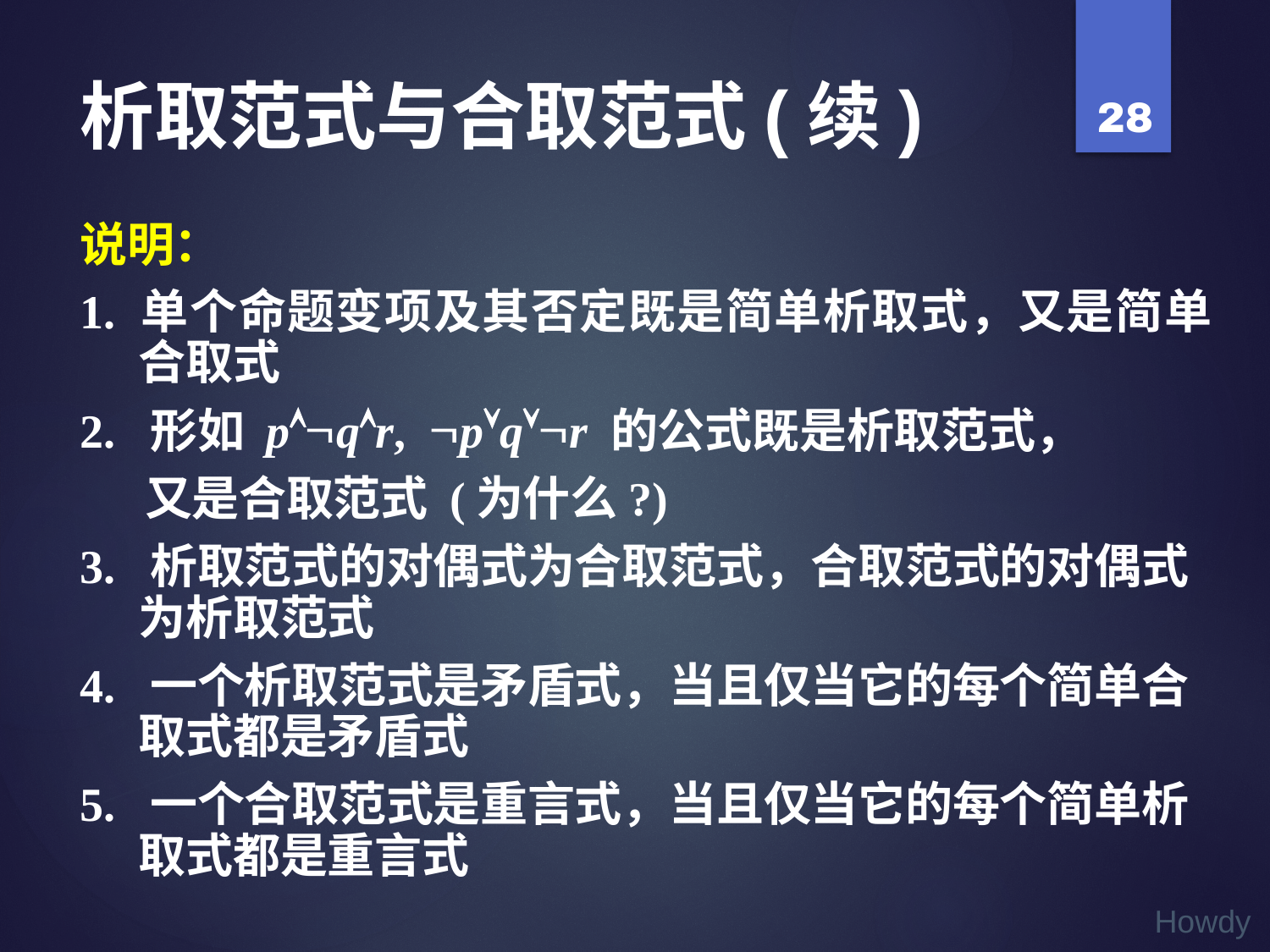

28
# 析取范式与合取范式(续)
说明：
1. 单个命题变项及其否定既是简单析取式，又是简单合取式
2.  形如 p∧¬q∧r,  ¬p∨q∨¬r 的公式既是析取范式，
     又是合取范式 (为什么?)
3.  析取范式的对偶式为合取范式，合取范式的对偶式为析取范式
4.  一个析取范式是矛盾式，当且仅当它的每个简单合取式都是矛盾式
5.  一个合取范式是重言式，当且仅当它的每个简单析取式都是重言式